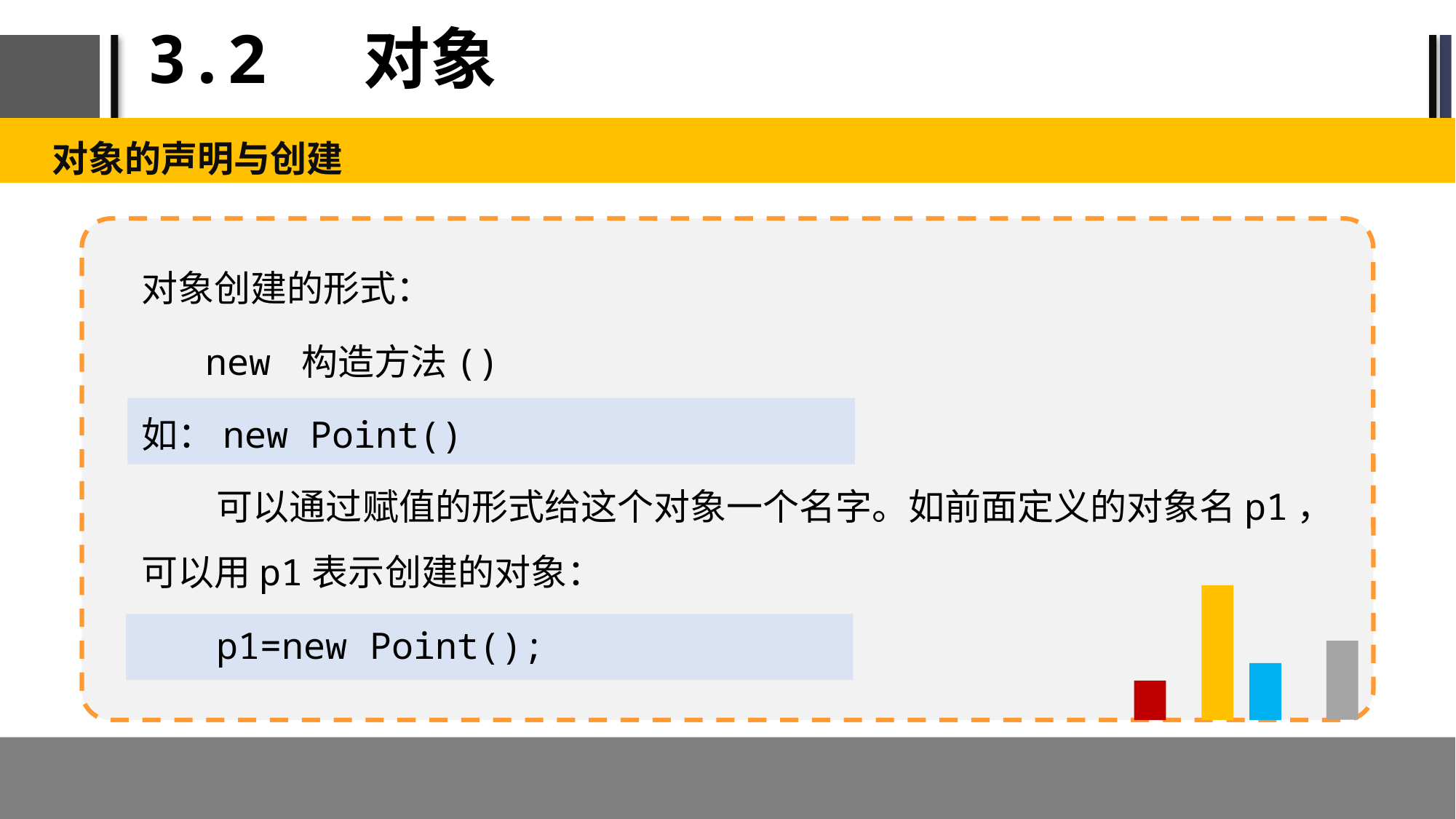

# 3.2  对象

对象的声明与创建

对象创建的形式：
new 构造方法()
如：new Point()
可以通过赋值的形式给这个对象一个名字。如前面定义的对象名p1，可以用p1表示创建的对象：
p1=new Point();